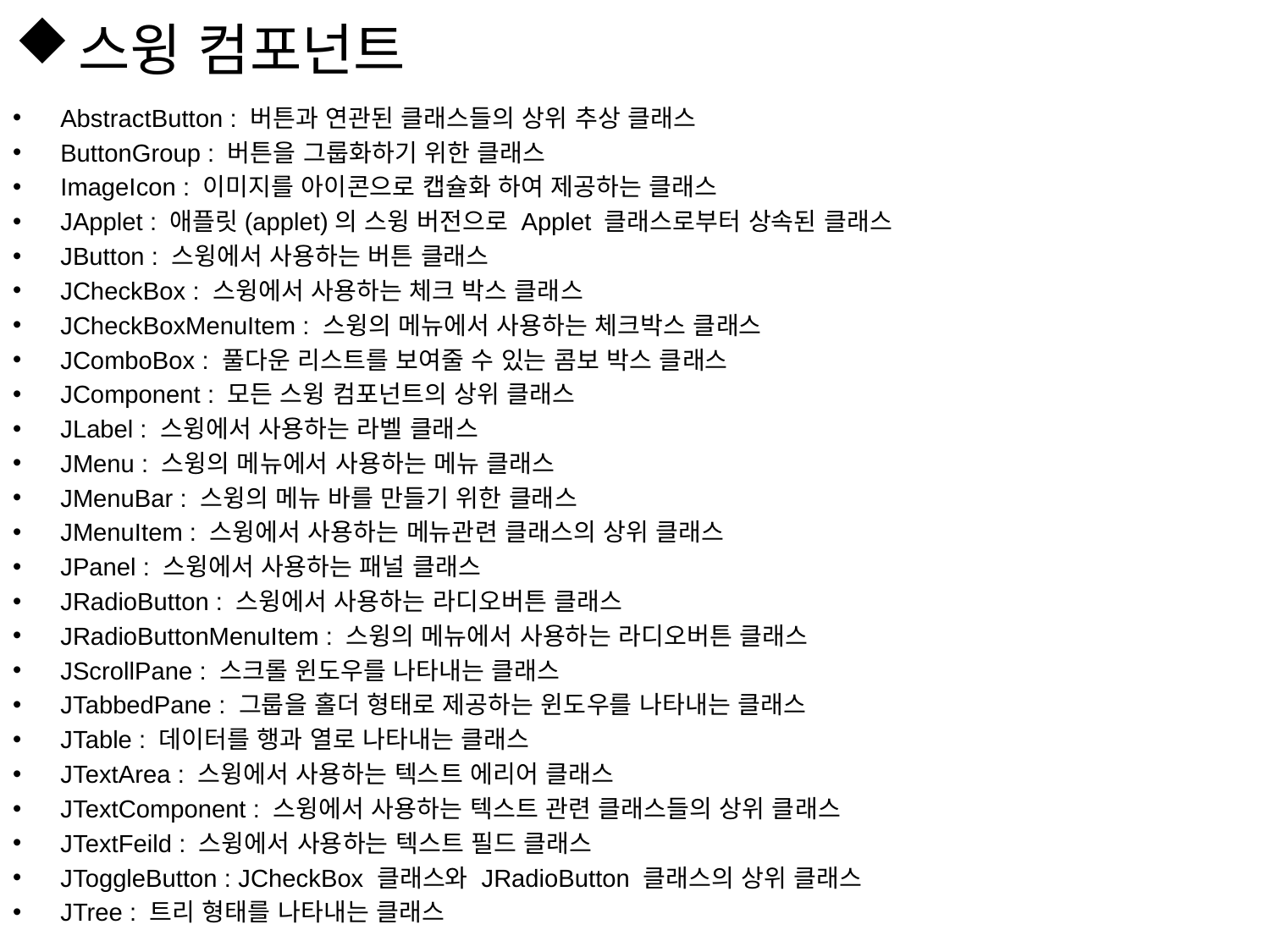

# 스윙 컴포넌트
AbstractButton : 버튼과 연관된 클래스들의 상위 추상 클래스
ButtonGroup : 버튼을 그룹화하기 위한 클래스
ImageIcon : 이미지를 아이콘으로 캡슐화 하여 제공하는 클래스
JApplet : 애플릿(applet)의 스윙 버전으로 Applet 클래스로부터 상속된 클래스
JButton : 스윙에서 사용하는 버튼 클래스
JCheckBox : 스윙에서 사용하는 체크 박스 클래스
JCheckBoxMenuItem : 스윙의 메뉴에서 사용하는 체크박스 클래스
JComboBox : 풀다운 리스트를 보여줄 수 있는 콤보 박스 클래스
JComponent : 모든 스윙 컴포넌트의 상위 클래스
JLabel : 스윙에서 사용하는 라벨 클래스
JMenu : 스윙의 메뉴에서 사용하는 메뉴 클래스
JMenuBar : 스윙의 메뉴 바를 만들기 위한 클래스
JMenuItem : 스윙에서 사용하는 메뉴관련 클래스의 상위 클래스
JPanel : 스윙에서 사용하는 패널 클래스
JRadioButton : 스윙에서 사용하는 라디오버튼 클래스
JRadioButtonMenuItem : 스윙의 메뉴에서 사용하는 라디오버튼 클래스
JScrollPane : 스크롤 윈도우를 나타내는 클래스
JTabbedPane : 그룹을 홀더 형태로 제공하는 윈도우를 나타내는 클래스
JTable : 데이터를 행과 열로 나타내는 클래스
JTextArea : 스윙에서 사용하는 텍스트 에리어 클래스
JTextComponent : 스윙에서 사용하는 텍스트 관련 클래스들의 상위 클래스
JTextFeild : 스윙에서 사용하는 텍스트 필드 클래스
JToggleButton : JCheckBox 클래스와 JRadioButton 클래스의 상위 클래스
JTree : 트리 형태를 나타내는 클래스